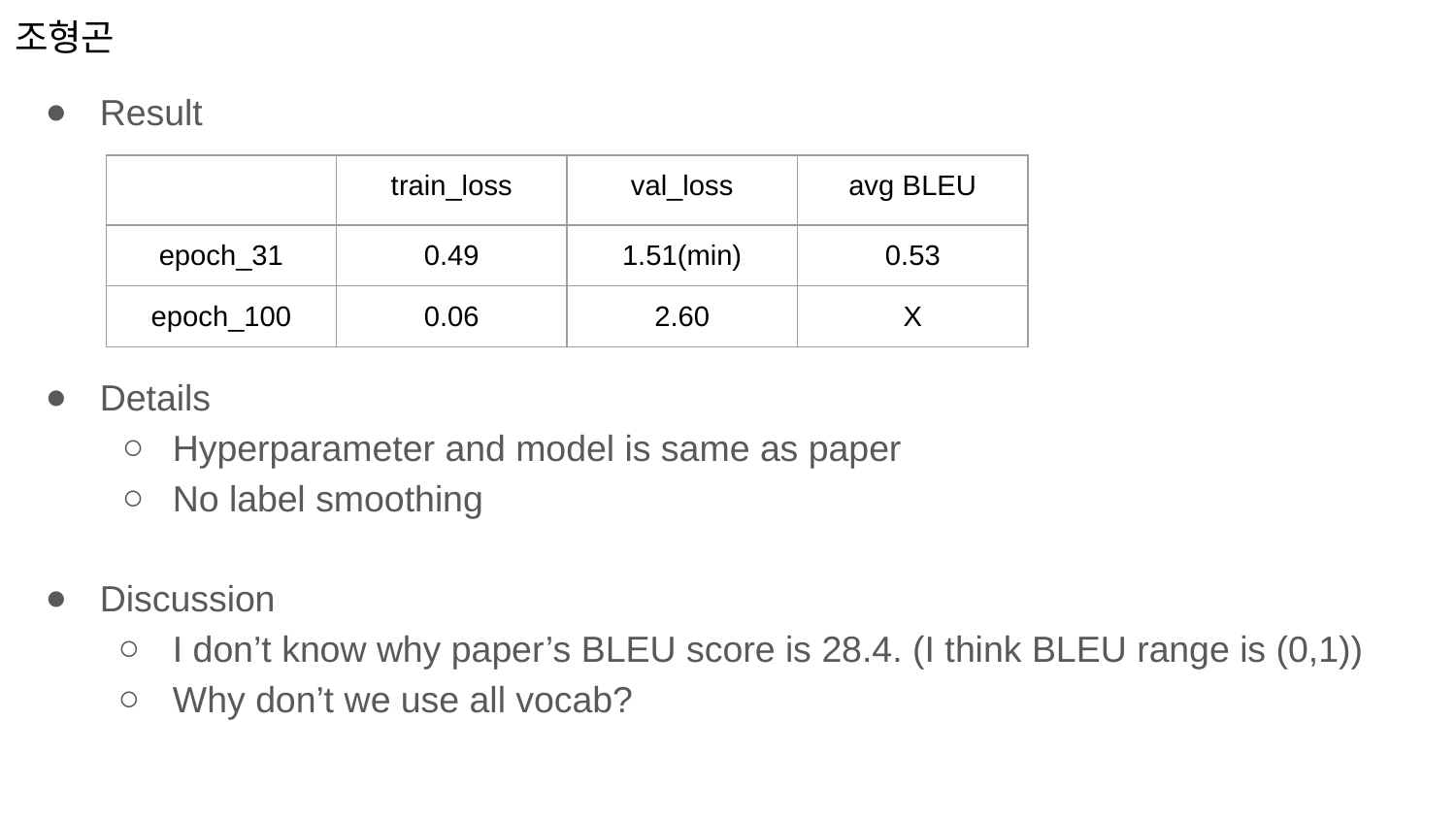

조형곤
Result

Details
Hyperparameter and model is same as paper
No label smoothing
Discussion
I don’t know why paper’s BLEU score is 28.4. (I think BLEU range is (0,1))
Why don’t we use all vocab?

|  | train\_loss | val\_loss | avg BLEU |
| --- | --- | --- | --- |
| epoch\_31 | 0.49 | 1.51(min) | 0.53 |
| epoch\_100 | 0.06 | 2.60 | X |